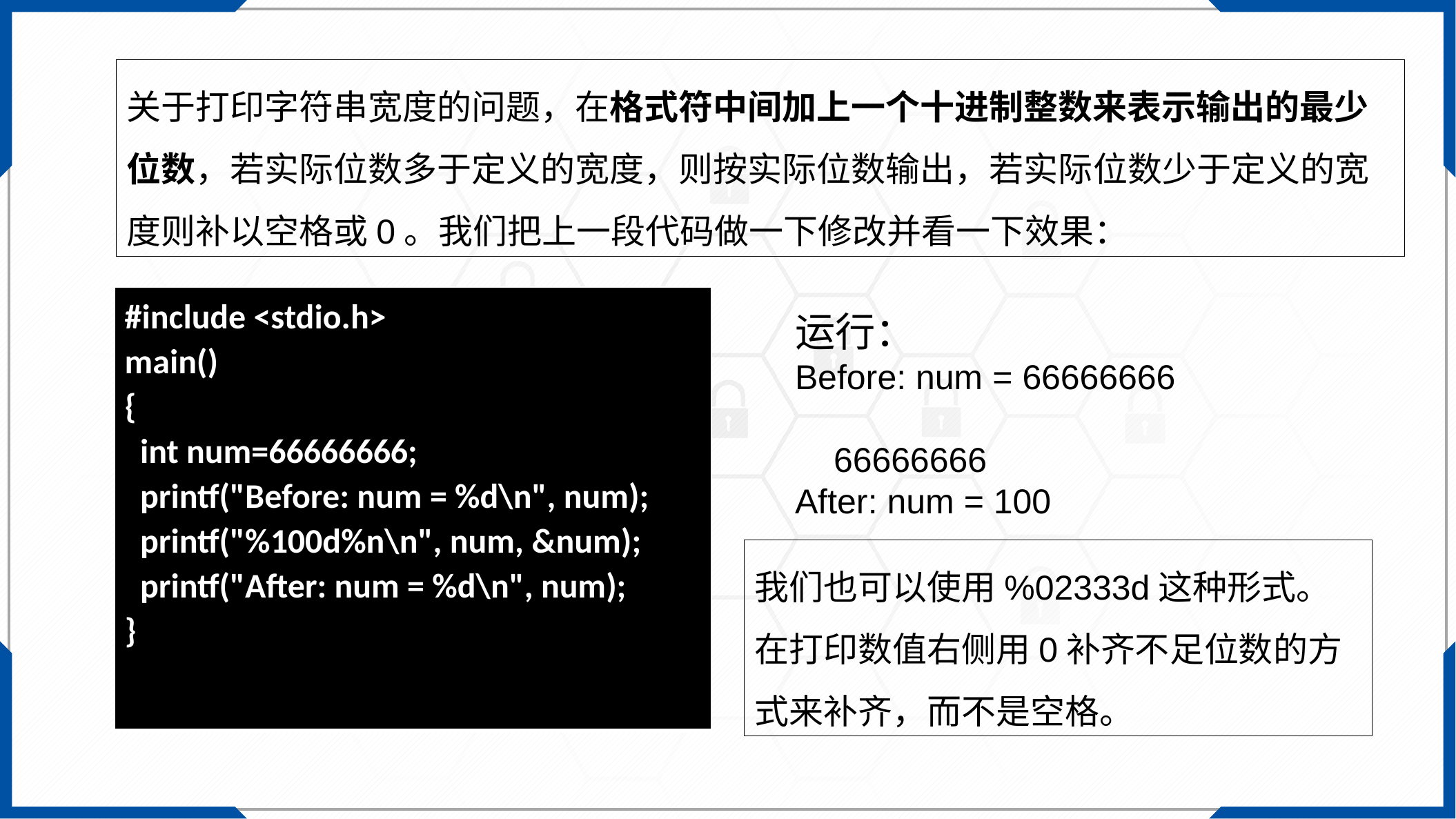

关于打印字符串宽度的问题，在格式符中间加上一个十进制整数来表示输出的最少位数，若实际位数多于定义的宽度，则按实际位数输出，若实际位数少于定义的宽度则补以空格或0。我们把上一段代码做一下修改并看一下效果：
| #include <stdio.h> main() { int num=66666666; printf("Before: num = %d\n", num); printf("%100d%n\n", num, &num); printf("After: num = %d\n", num); } |
| --- |
运行：
Before: num = 66666666

    66666666
After: num = 100
我们也可以使用%02333d这种形式。在打印数值右侧用0补齐不足位数的方式来补齐，而不是空格。